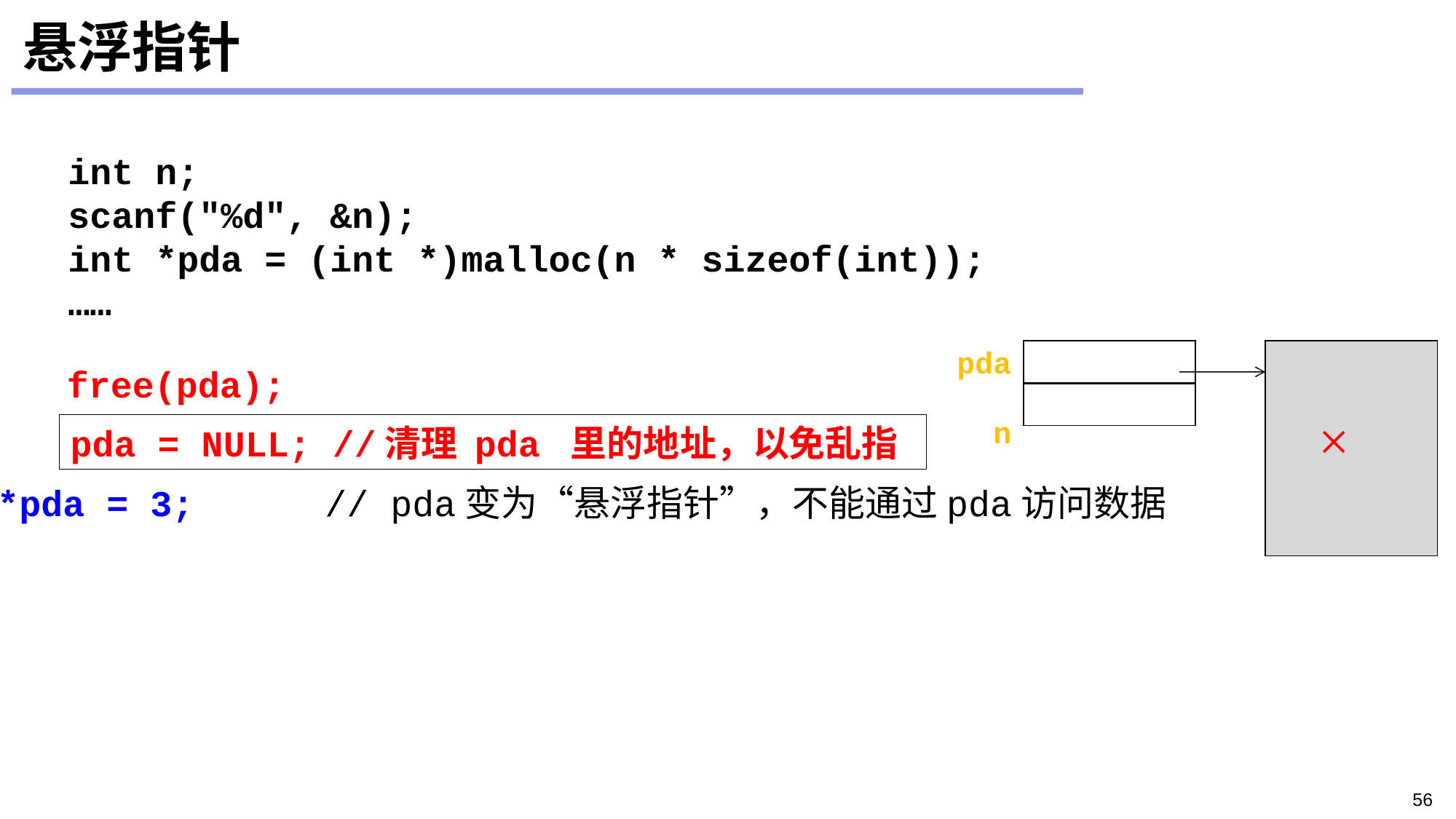

# 悬浮指针

int n;
scanf("%d", &n);
int *pda = (int *)malloc(n * sizeof(int));
……

pda
free(pda);

×
  n
pda = NULL; //清理 pda 里的地址，以免乱指
*pda = 3; 	// pda变为“悬浮指针”，不能通过pda访问数据
56